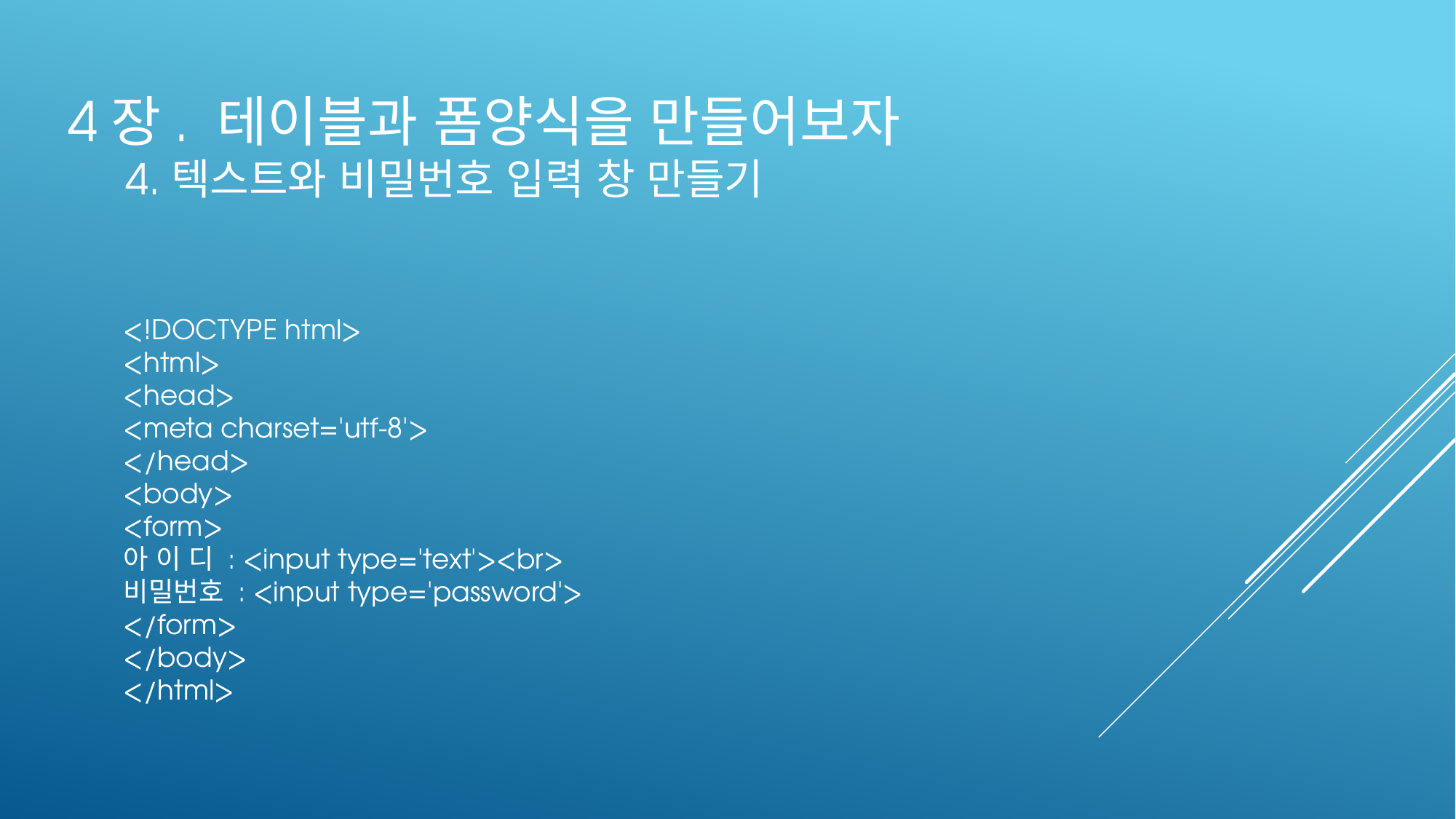

# 4장. 테이블과 폼양식을 만들어보자
4.텍스트와 비밀번호 입력 창 만들기
<!DOCTYPE html>
<html>
<head>
<meta charset='utf-8'>
</head>
<body>
<form>
아 이 디 : <input type='text'><br>
비밀번호 : <input type='password'>
</form>
</body>
</html>